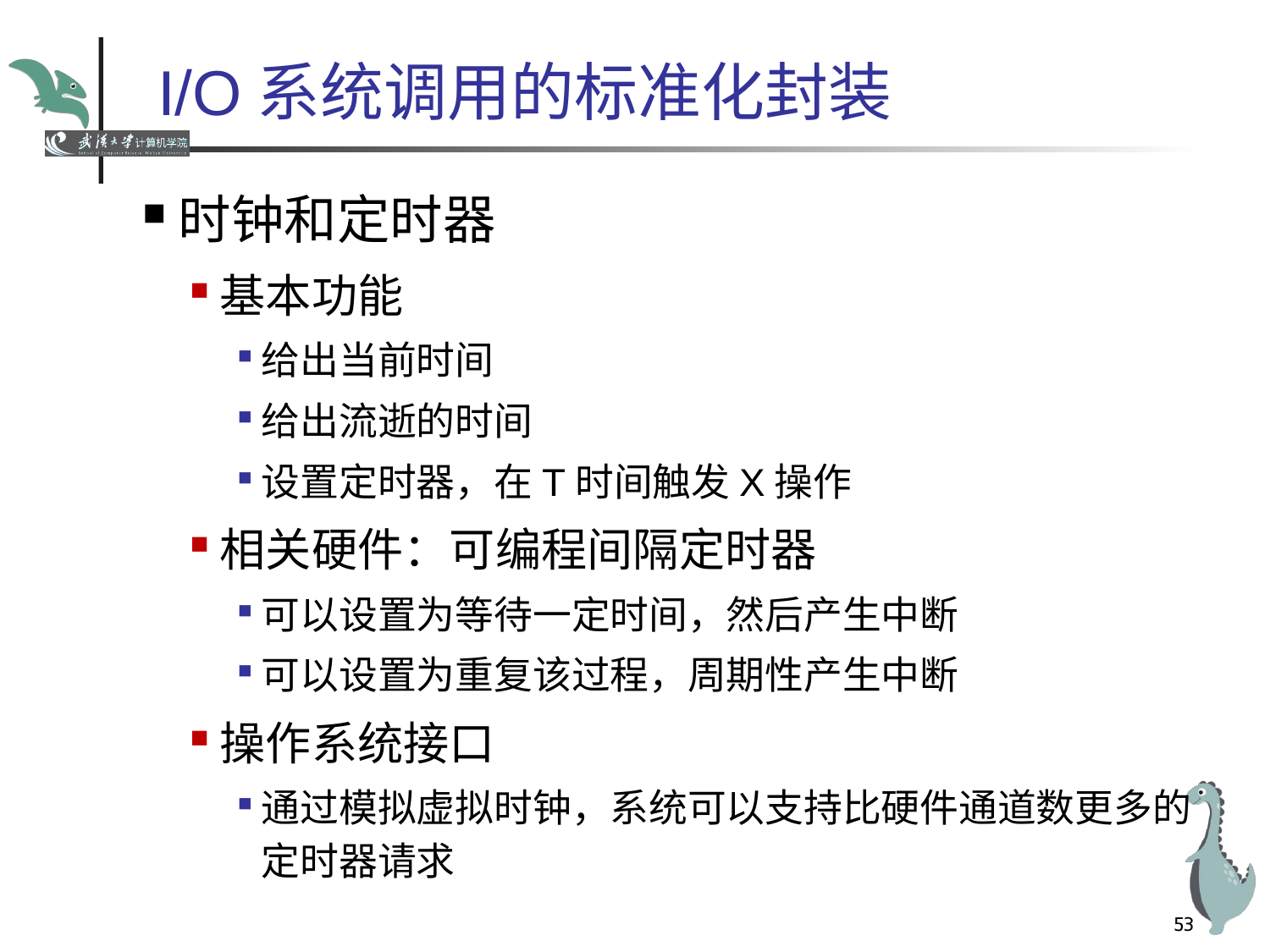

# I/O系统调用的标准化封装
时钟和定时器
基本功能
给出当前时间
给出流逝的时间
设置定时器，在T时间触发X操作
相关硬件：可编程间隔定时器
可以设置为等待一定时间，然后产生中断
可以设置为重复该过程，周期性产生中断
操作系统接口
通过模拟虚拟时钟，系统可以支持比硬件通道数更多的定时器请求
53